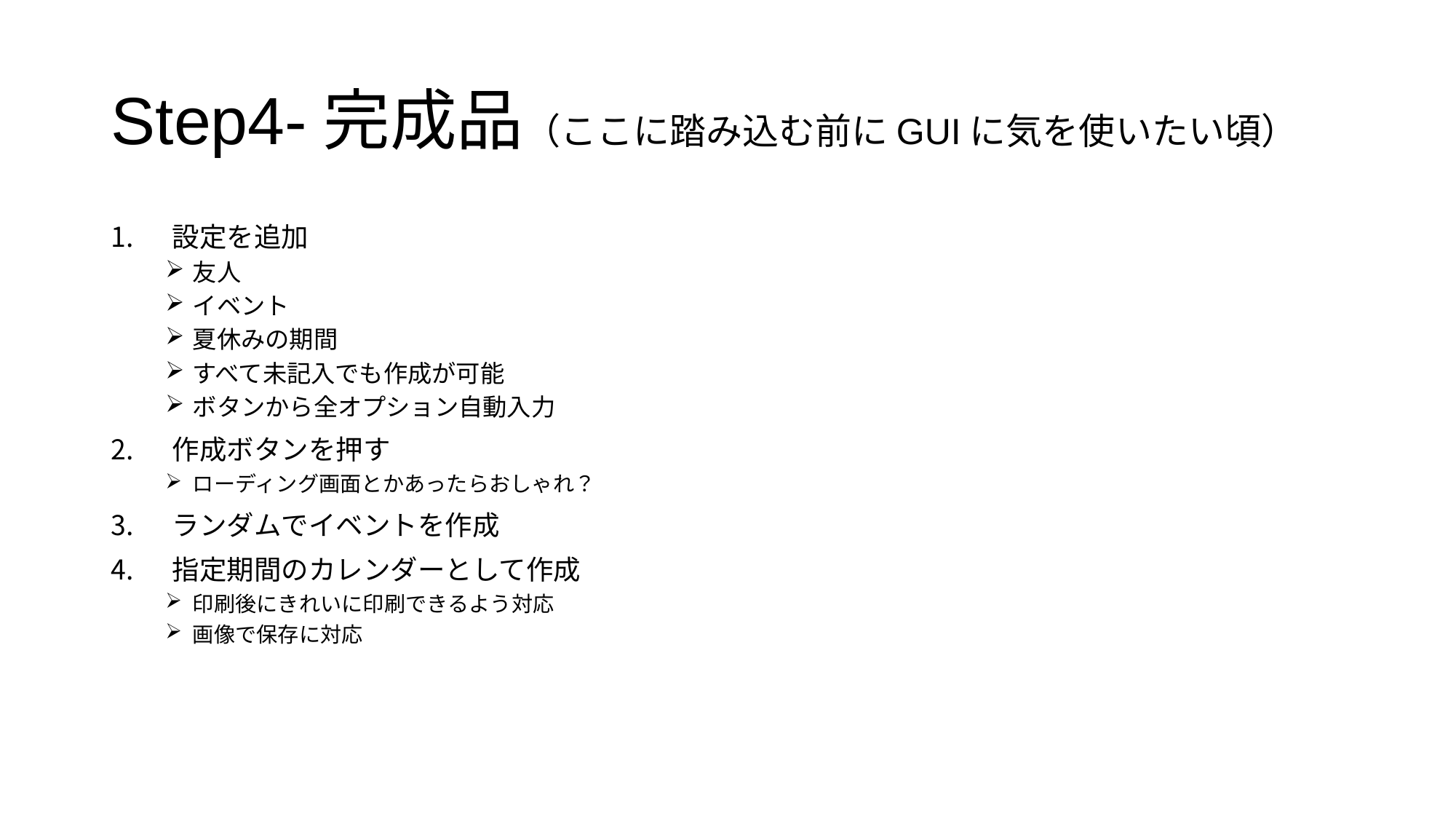

# Step4-完成品（ここに踏み込む前にGUIに気を使いたい頃）
設定を追加
友人
イベント
夏休みの期間
すべて未記入でも作成が可能
ボタンから全オプション自動入力
作成ボタンを押す
ローディング画面とかあったらおしゃれ？
ランダムでイベントを作成
指定期間のカレンダーとして作成
印刷後にきれいに印刷できるよう対応
画像で保存に対応